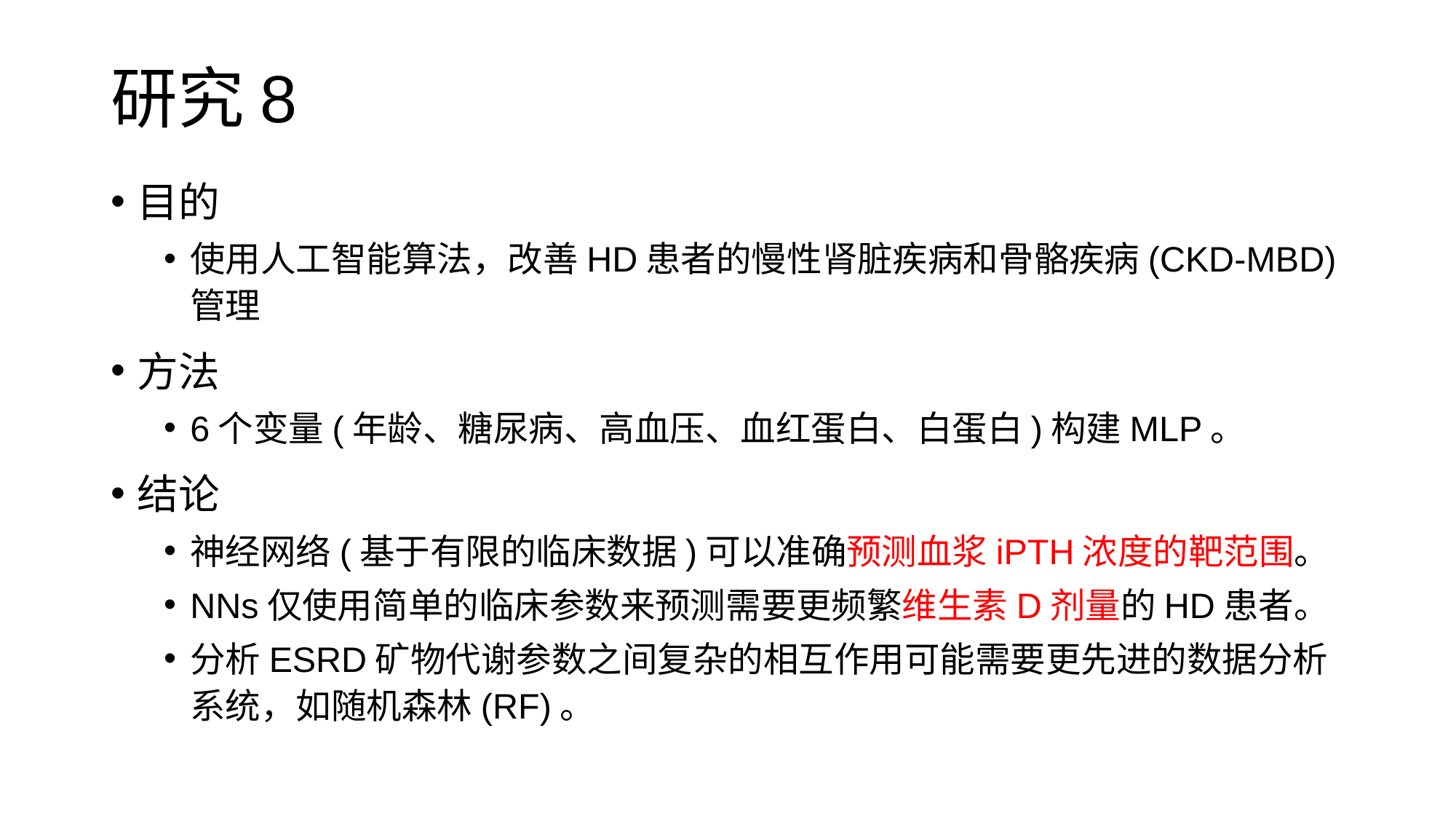

# 研究8
目的
使用人工智能算法，改善HD患者的慢性肾脏疾病和骨骼疾病(CKD-MBD)管理
方法
6个变量(年龄、糖尿病、高血压、血红蛋白、白蛋白)构建MLP。
结论
神经网络(基于有限的临床数据)可以准确预测血浆iPTH浓度的靶范围。
NNs仅使用简单的临床参数来预测需要更频繁维生素D剂量的HD患者。
分析ESRD矿物代谢参数之间复杂的相互作用可能需要更先进的数据分析系统，如随机森林(RF)。